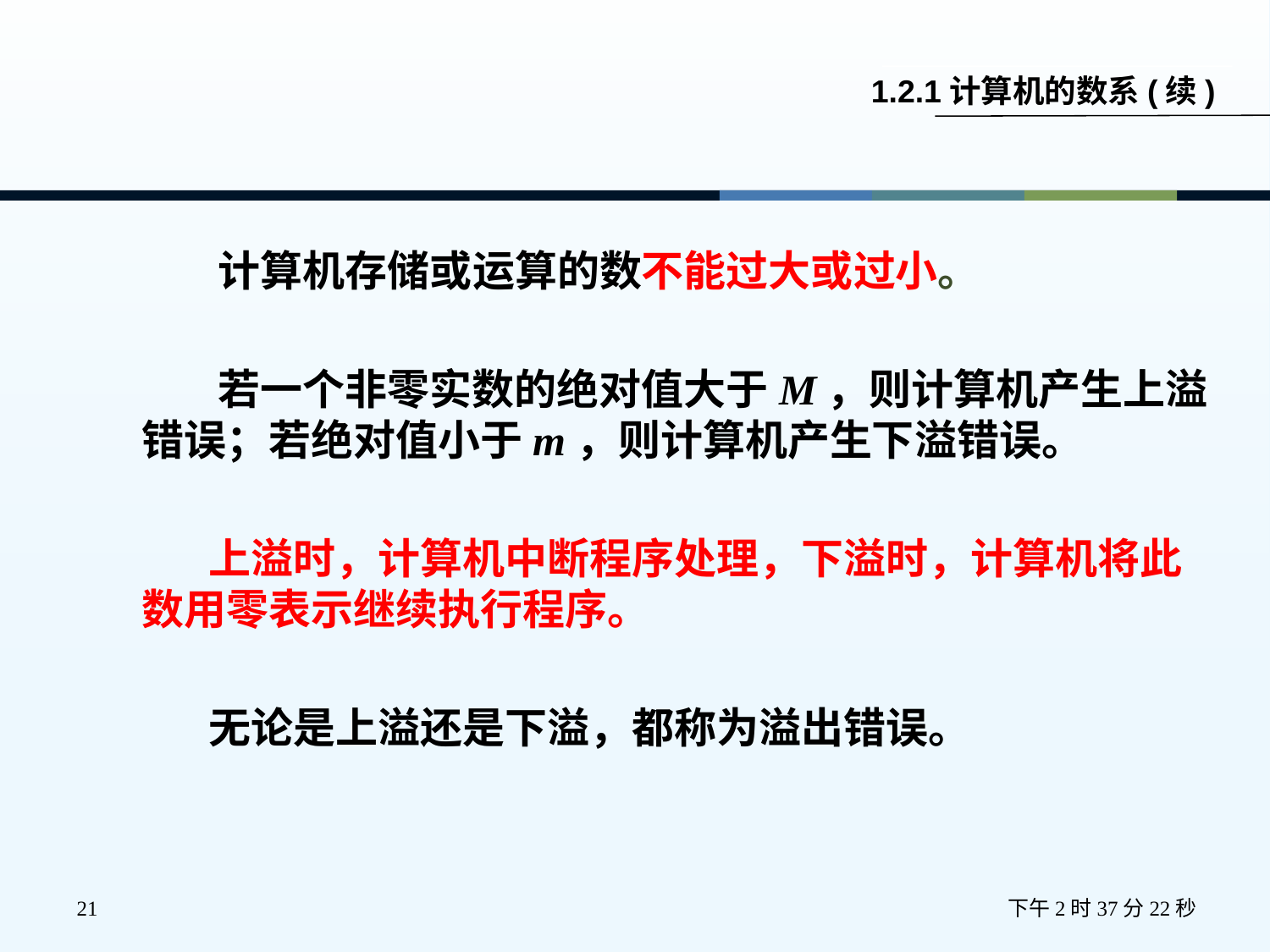

1.2.1计算机的数系(续)

       计算机存储或运算的数不能过大或过小。

       若一个非零实数的绝对值大于M，则计算机产生上溢错误；若绝对值小于m，则计算机产生下溢错误。

      上溢时，计算机中断程序处理，下溢时，计算机将此数用零表示继续执行程序。

      无论是上溢还是下溢，都称为溢出错误。
21
下午2时37分22秒